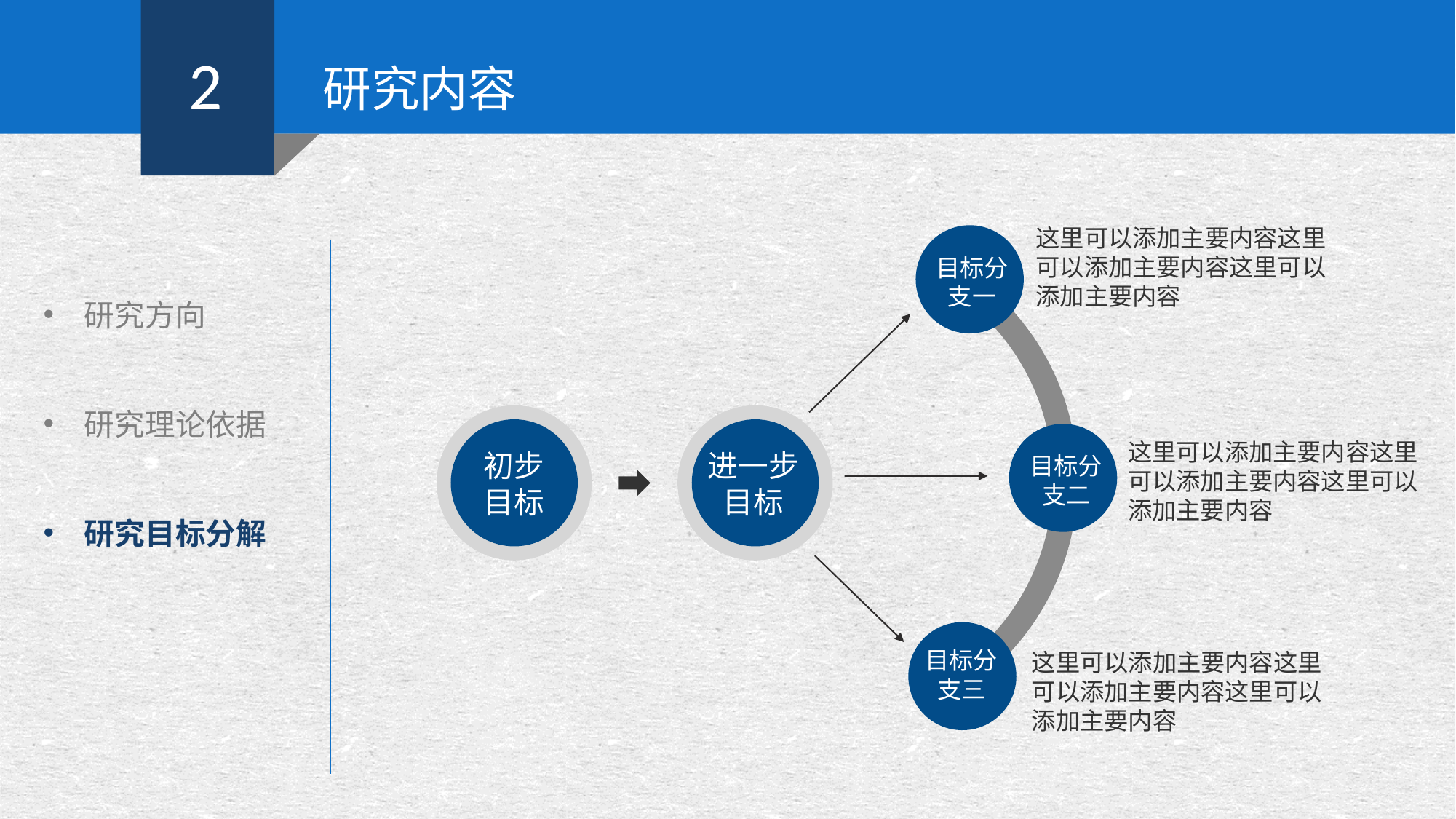

2
研究内容

研究方向
研究理论依据
研究目标分解
这里可以添加主要内容这里可以添加主要内容这里可以添加主要内容

目标分支一

这里可以添加主要内容这里可以添加主要内容这里可以添加主要内容
初步目标
进一步目标
目标分支二

目标分支三
这里可以添加主要内容这里可以添加主要内容这里可以添加主要内容